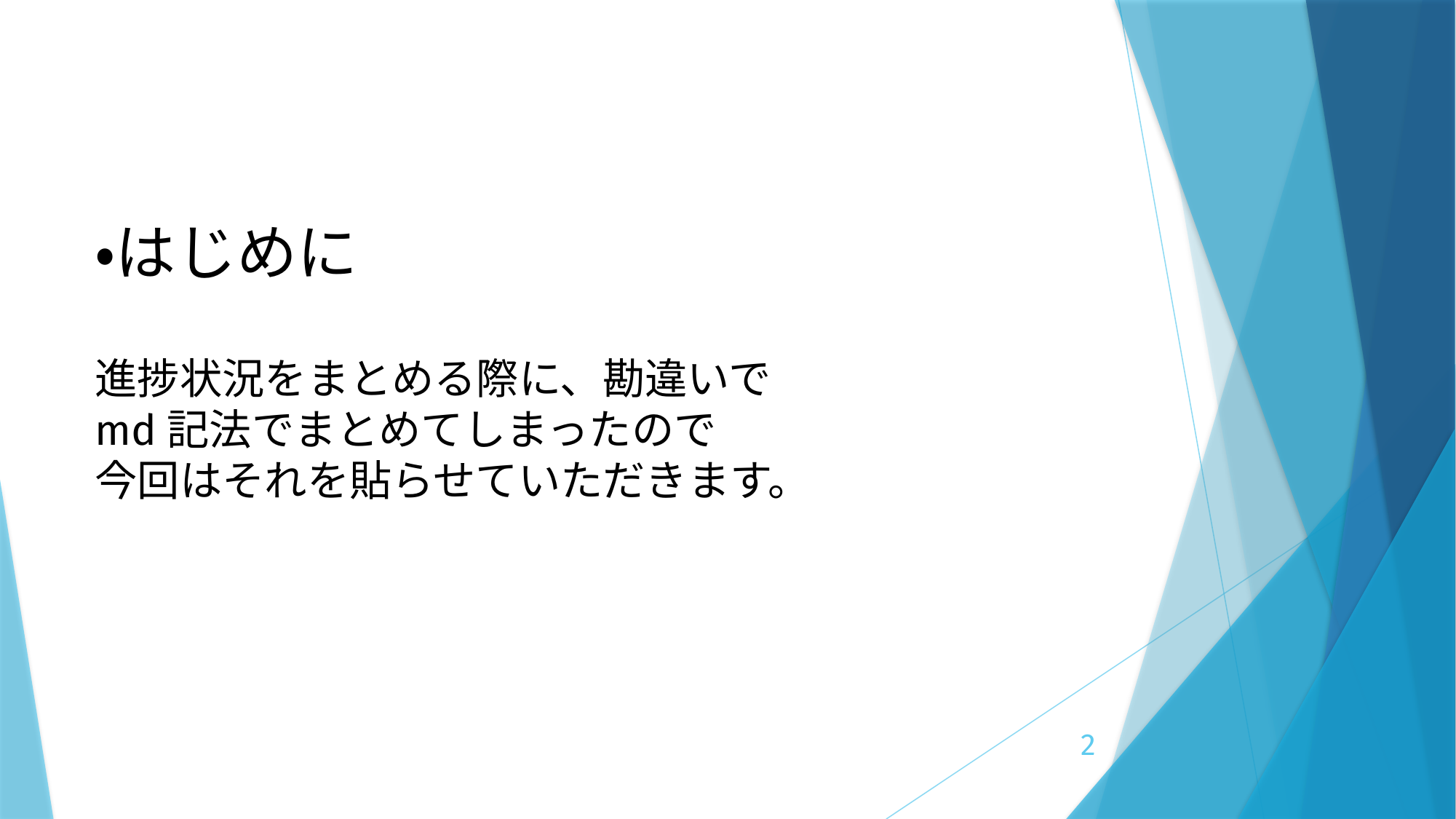

# ・はじめに 進捗状況をまとめる際に、勘違いで md記法でまとめてしまったので 今回はそれを貼らせていただきます。
2